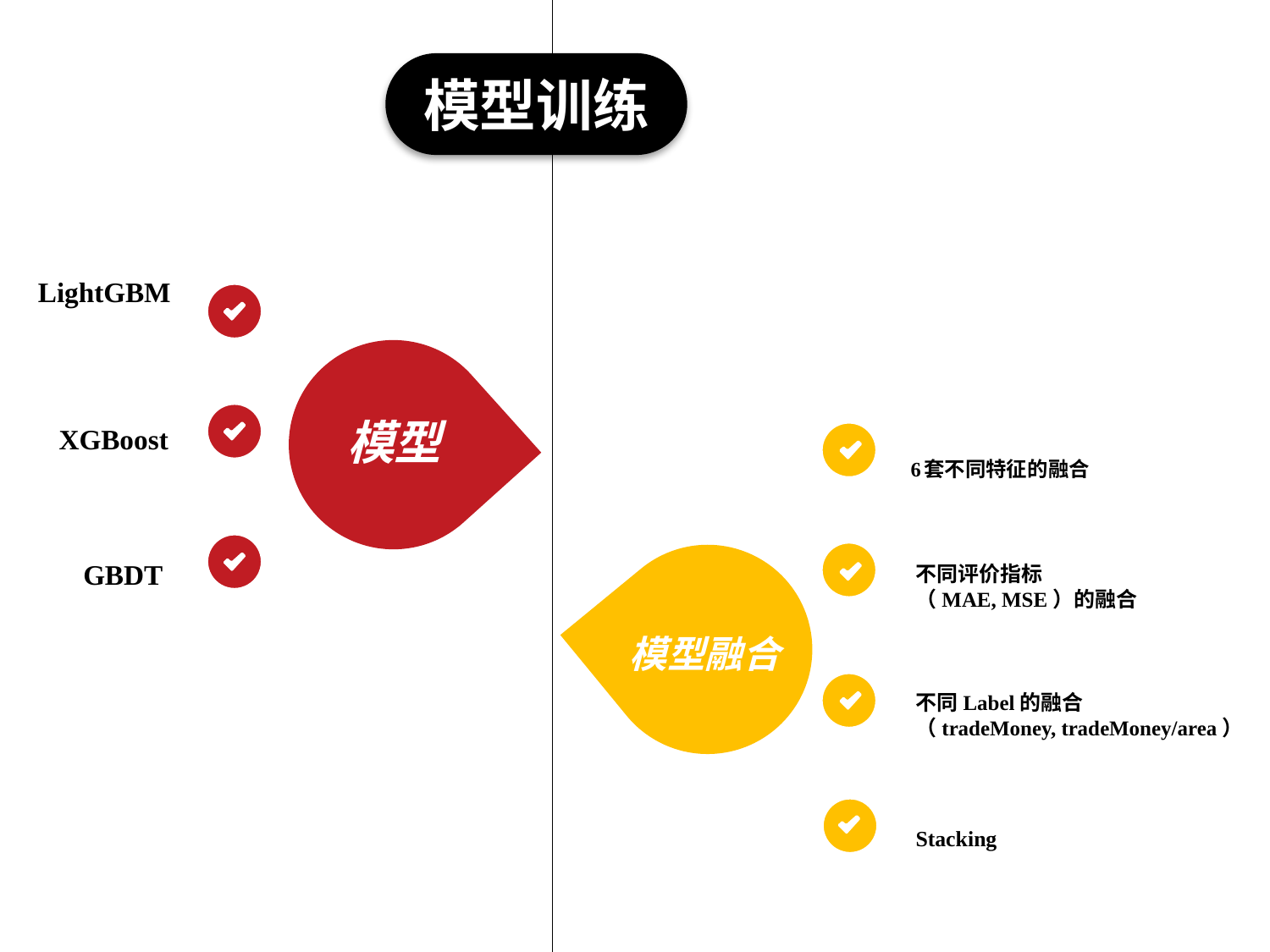

模型训练
LightGBM

模型

模型融合

XGBoost

6套不同特征的融合

GBDT
不同评价指标
（MAE, MSE）的融合

不同Label的融合
（tradeMoney, tradeMoney/area）

Stacking